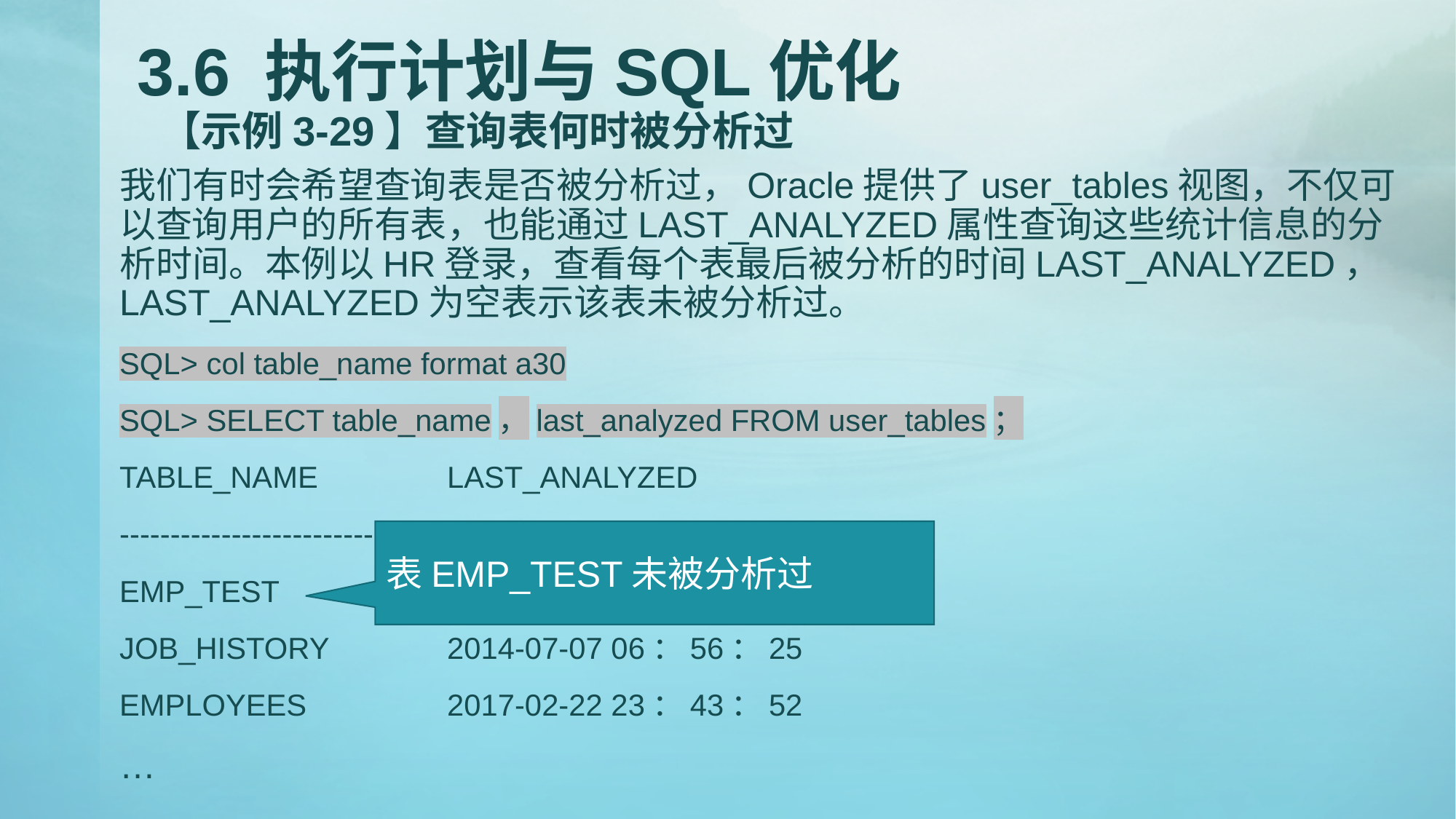

# 3.6 执行计划与SQL优化 【示例3-29】查询表何时被分析过
我们有时会希望查询表是否被分析过，Oracle提供了user_tables视图，不仅可以查询用户的所有表，也能通过LAST_ANALYZED属性查询这些统计信息的分析时间。本例以HR登录，查看每个表最后被分析的时间LAST_ANALYZED，LAST_ANALYZED为空表示该表未被分析过。
SQL> col table_name format a30
SQL> SELECT table_name，last_analyzed FROM user_tables；
TABLE_NAME		LAST_ANALYZED
-------------------------	----------------
EMP_TEST
JOB_HISTORY		2014-07-07 06：56：25
EMPLOYEES		2017-02-22 23：43：52
…
表EMP_TEST未被分析过